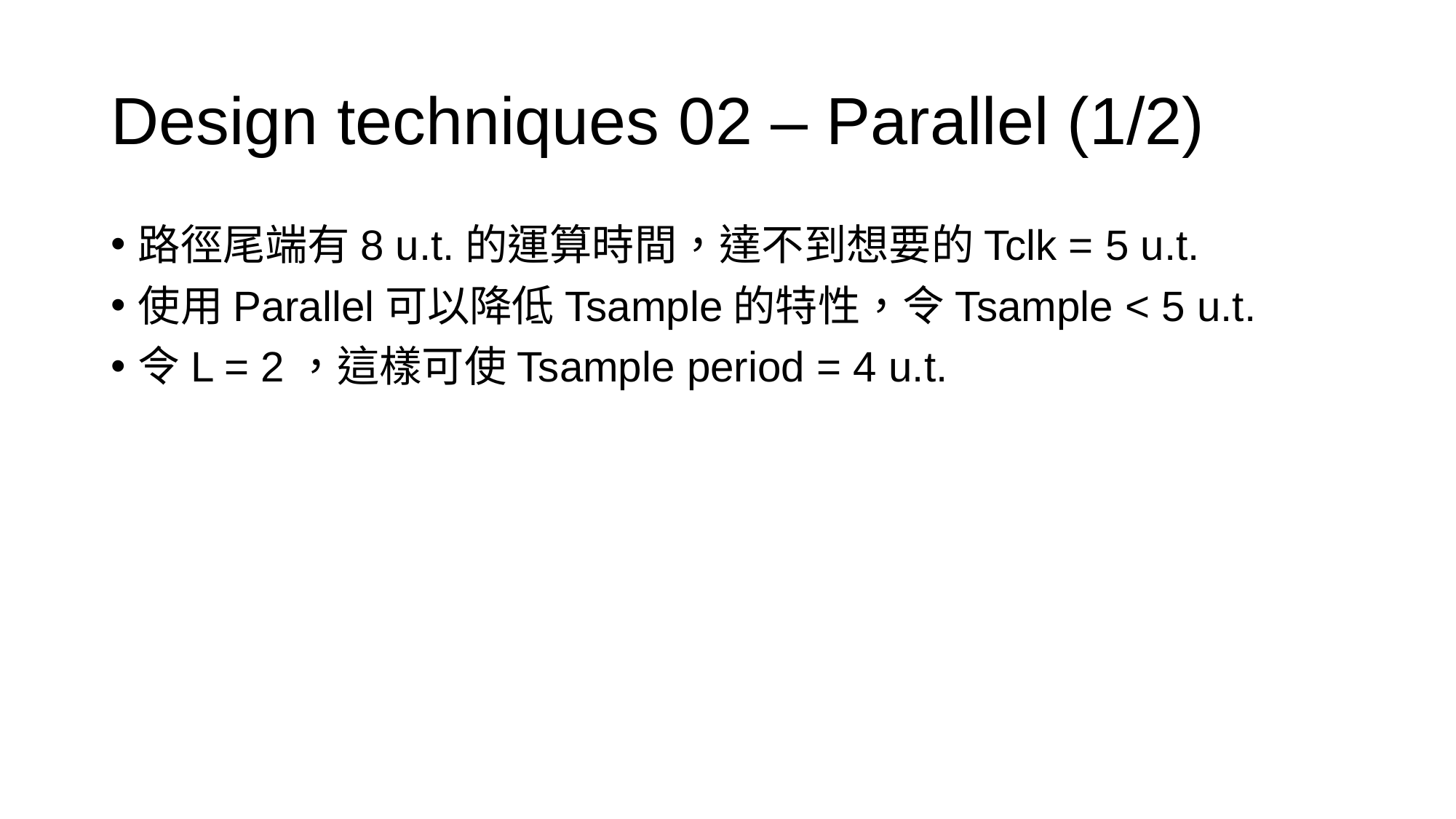

# Design techniques 02 – Parallel (1/2)
路徑尾端有8 u.t.的運算時間，達不到想要的Tclk = 5 u.t.
使用Parallel可以降低Tsample的特性，令Tsample < 5 u.t.
令L = 2，這樣可使Tsample period = 4 u.t.